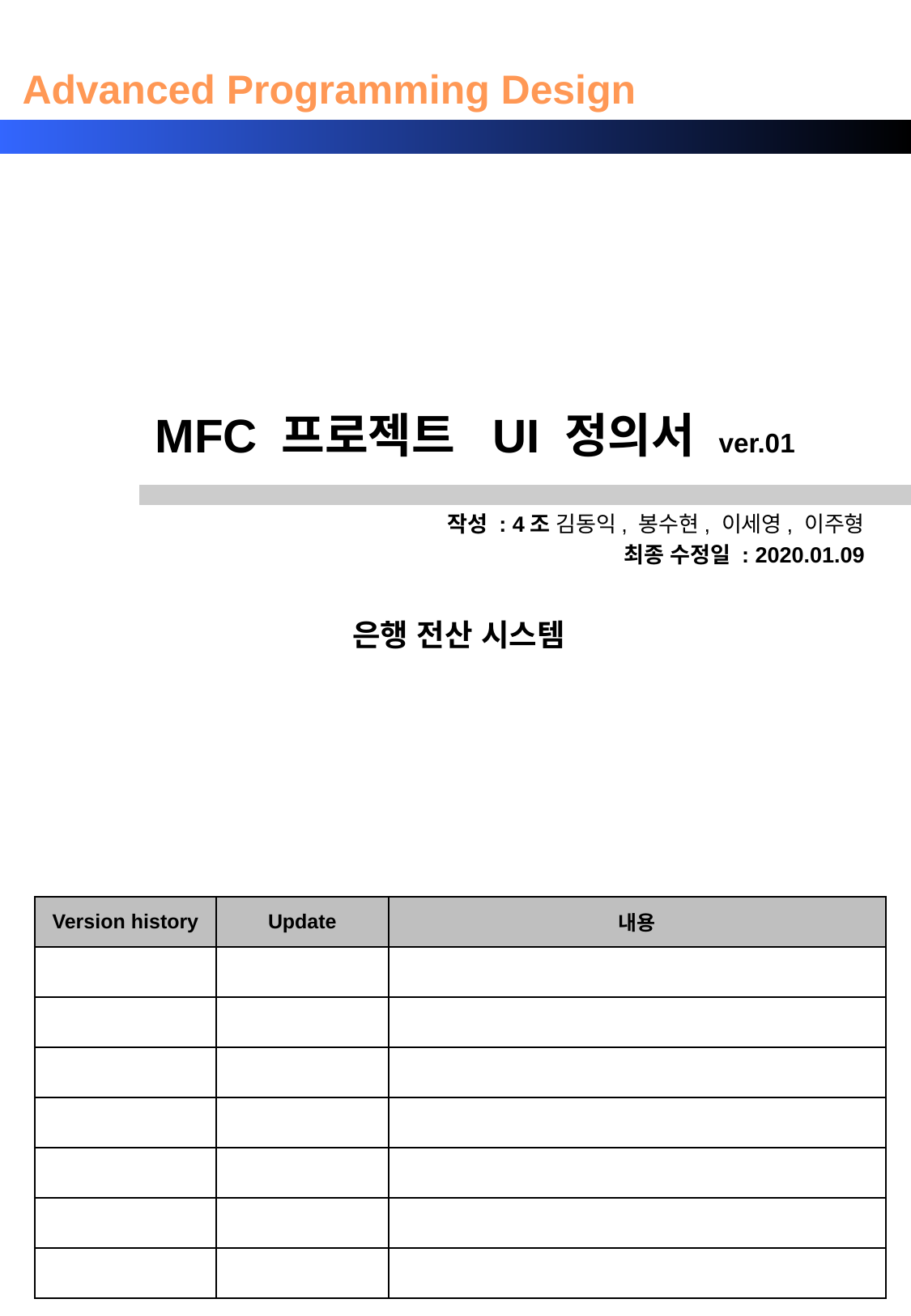

# MFC 프로젝트  UI 정의서 ver.01

	작성 : 4조 김동익, 봉수현, 이세영, 이주형
	최종 수정일 : 2020.01.09
은행 전산 시스템
| Version history | Update | 내용 |
| --- | --- | --- |
|  |  |  |
|  |  |  |
|  |  |  |
|  |  |  |
|  |  |  |
|  |  |  |
|  |  |  |